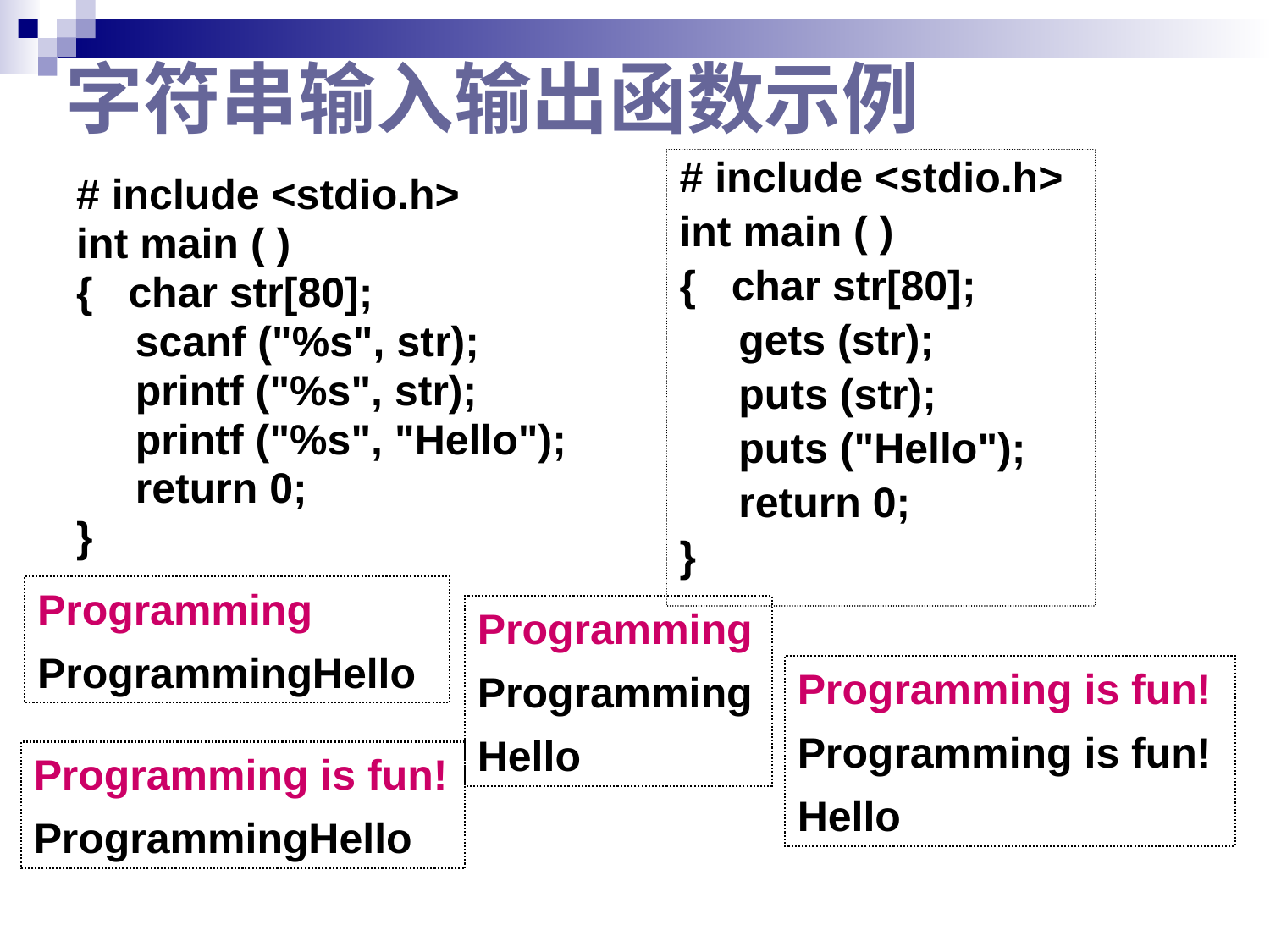

# 字符串输入输出函数示例
# include <stdio.h>
int main ( )
{   char str[80];
     gets (str);
     puts (str);
     puts ("Hello");
     return 0;
}
# include <stdio.h>
int main ( )
{   char str[80];
     scanf ("%s", str);
     printf ("%s", str);
     printf ("%s", "Hello");
     return 0;
}
Programming
ProgrammingHello
Programming
Programming
Hello
Programming is fun!
Programming is fun!
Hello
Programming is fun!
ProgrammingHello